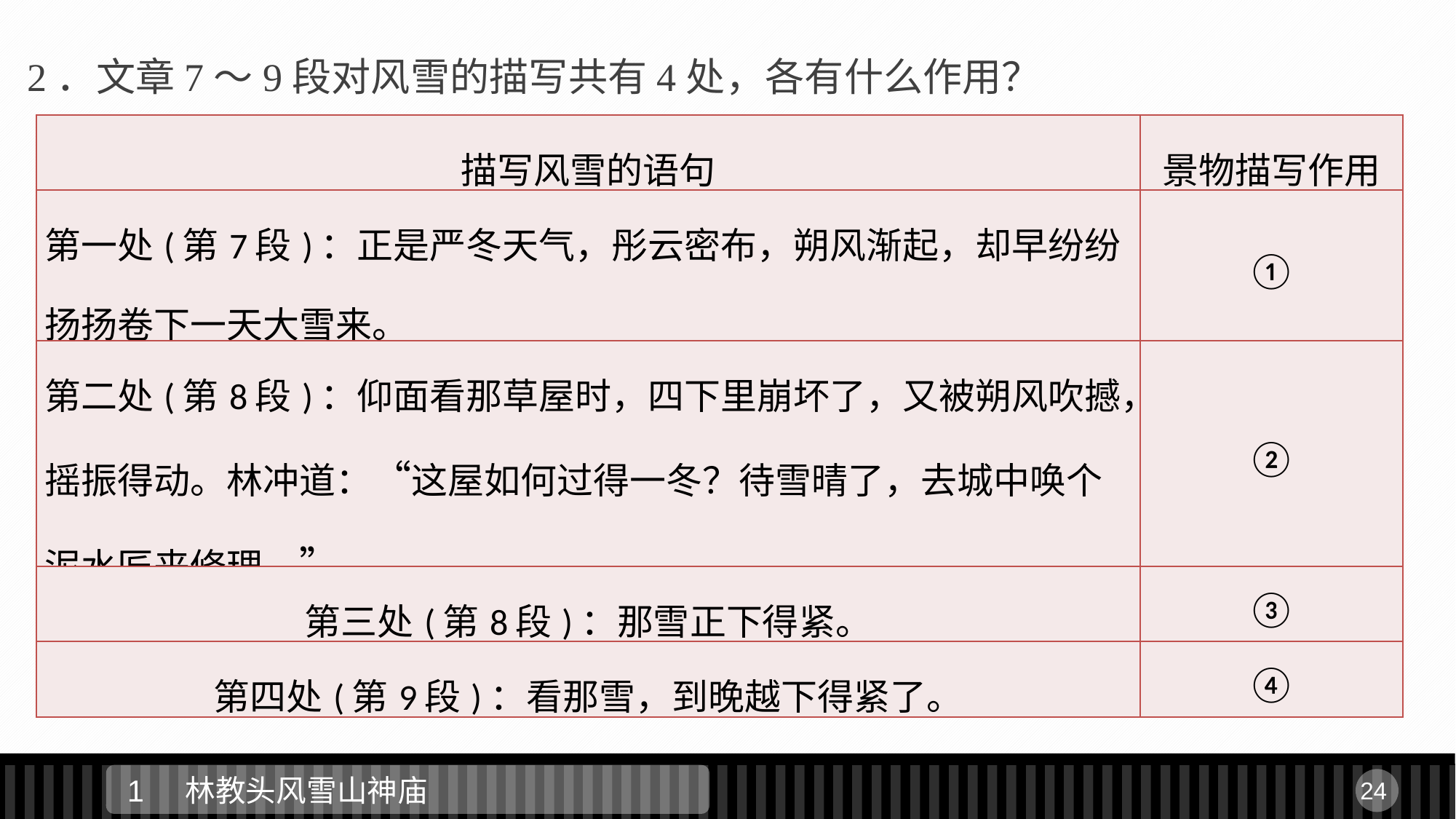

2．文章7～9段对风雪的描写共有4处，各有什么作用？
| 描写风雪的语句 | 景物描写作用 |
| --- | --- |
| 第一处(第7段)：正是严冬天气，彤云密布，朔风渐起，却早纷纷扬扬卷下一天大雪来。 | ① |
| 第二处(第8段)：仰面看那草屋时，四下里崩坏了，又被朔风吹撼，摇振得动。林冲道：“这屋如何过得一冬？待雪晴了，去城中唤个泥水匠来修理。” | ② |
| 第三处(第8段)：那雪正下得紧。 | ③ |
| 第四处(第9段)：看那雪，到晚越下得紧了。 | ④ |